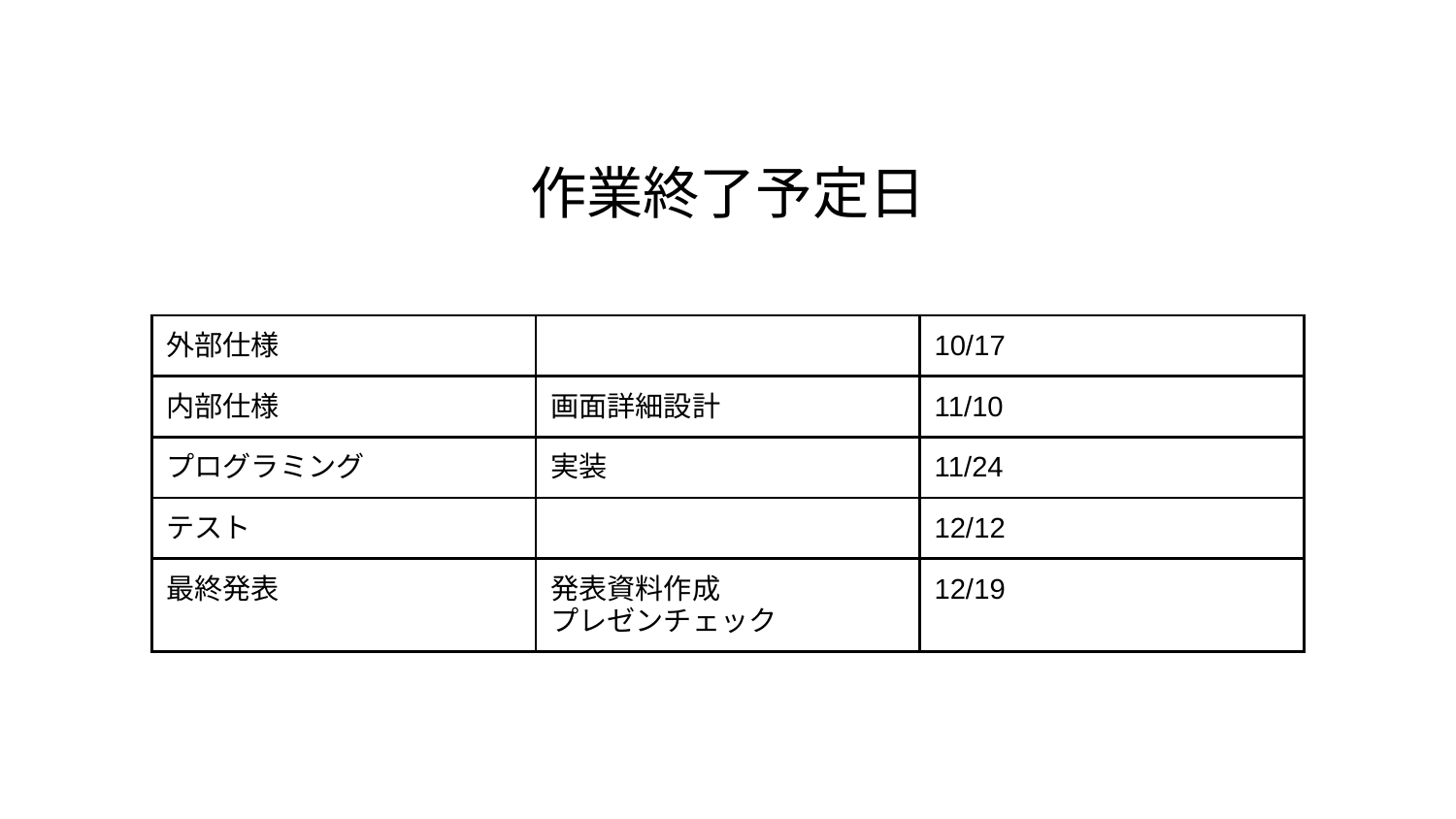

# 作業終了予定日
| 外部仕様 |  | 10/17 |
| --- | --- | --- |
| 内部仕様 | 画面詳細設計 | 11/10 |
| プログラミング | 実装 | 11/24 |
| テスト |  | 12/12 |
| 最終発表 | 発表資料作成 プレゼンチェック | 12/19 |